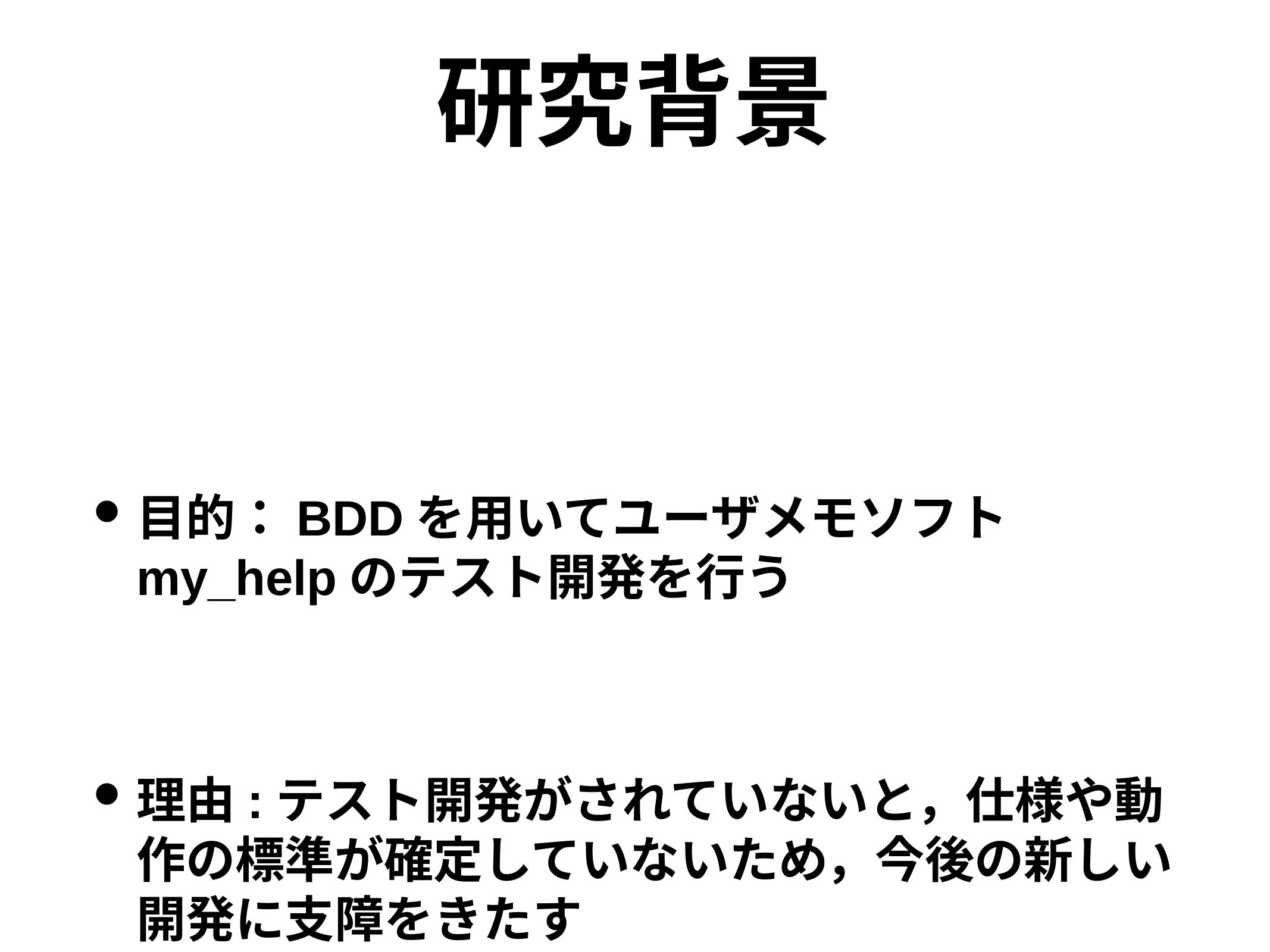

# 研究背景

目的：BDDを用いてユーザメモソフトmy_helpのテスト開発を行う

理由:テスト開発がされていないと，仕様や動作の標準が確定していないため，今後の新しい開発に支障をきたす